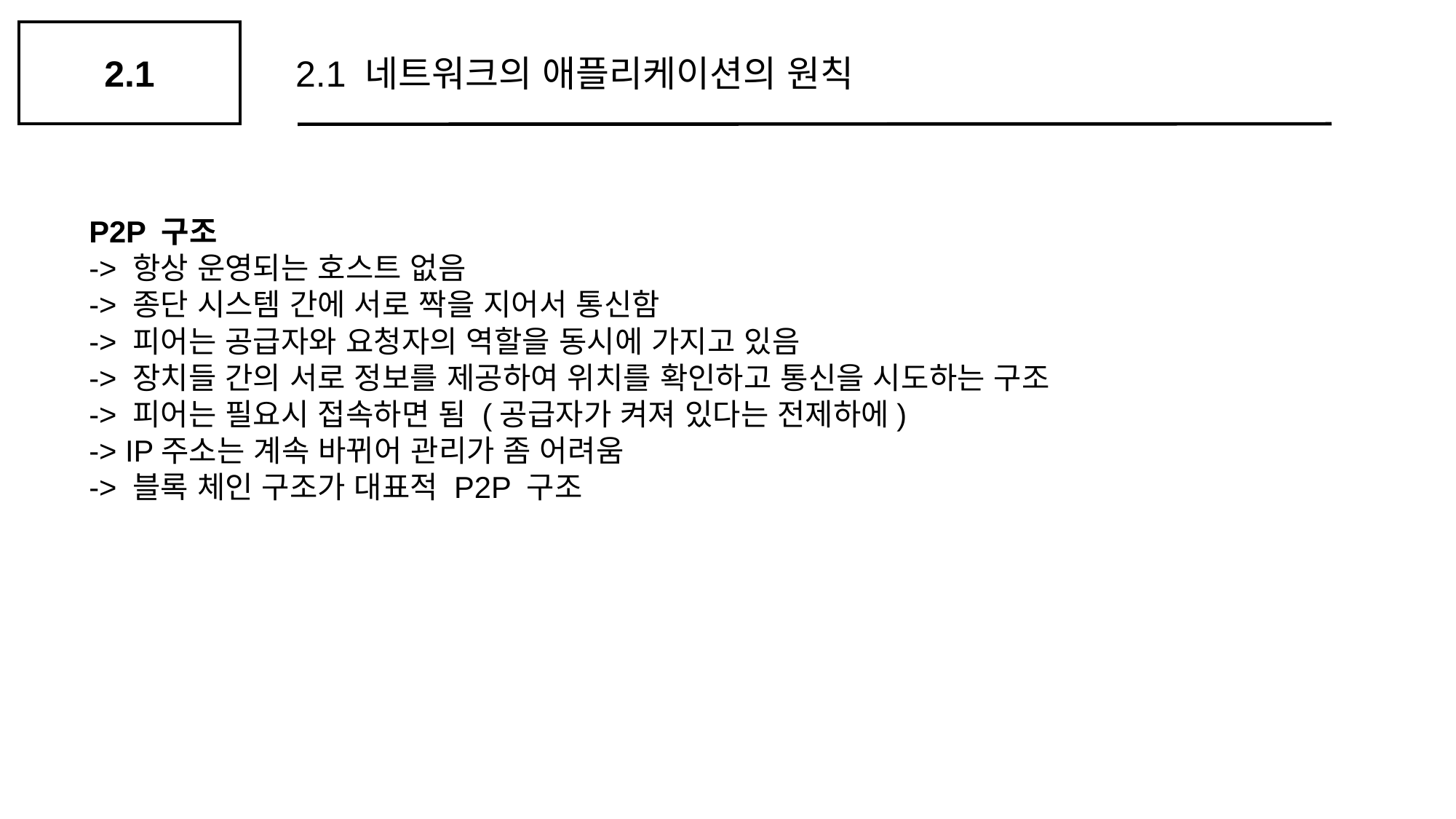

2.1
2.1 네트워크의 애플리케이션의 원칙
P2P 구조
-> 항상 운영되는 호스트 없음
-> 종단 시스템 간에 서로 짝을 지어서 통신함
-> 피어는 공급자와 요청자의 역할을 동시에 가지고 있음
-> 장치들 간의 서로 정보를 제공하여 위치를 확인하고 통신을 시도하는 구조
-> 피어는 필요시 접속하면 됨 (공급자가 켜져 있다는 전제하에)
-> IP주소는 계속 바뀌어 관리가 좀 어려움
-> 블록 체인 구조가 대표적 P2P 구조